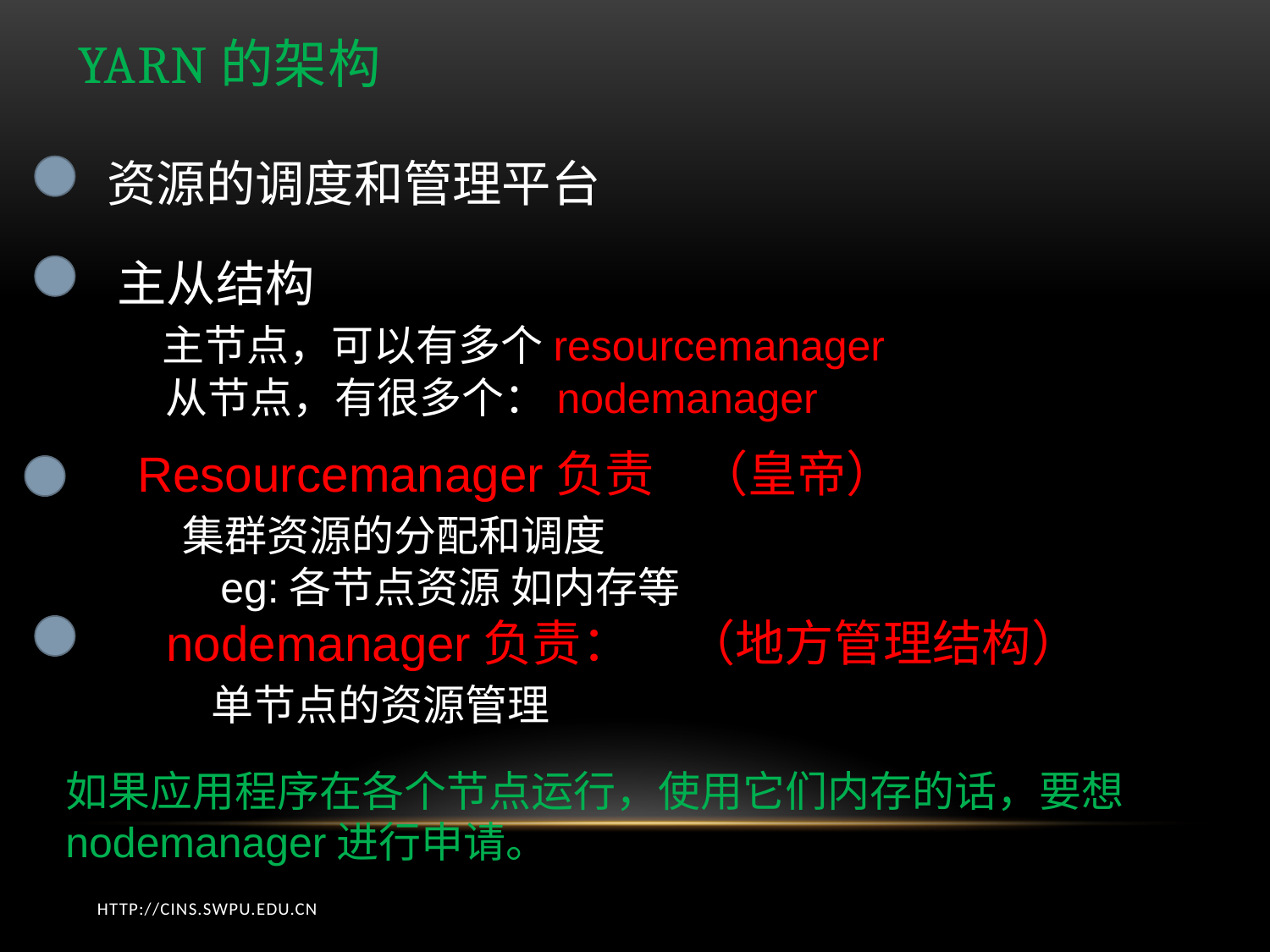

# Yarn的架构
资源的调度和管理平台

主从结构
   主节点，可以有多个resourcemanager
    从节点，有很多个：nodemanager

Resourcemanager负责    （皇帝）
   集群资源的分配和调度
       eg:各节点资源 如内存等

nodemanager负责：     （地方管理结构）
   单节点的资源管理

如果应用程序在各个节点运行，使用它们内存的话，要想nodemanager进行申请。
http://cins.swpu.edu.cn
7